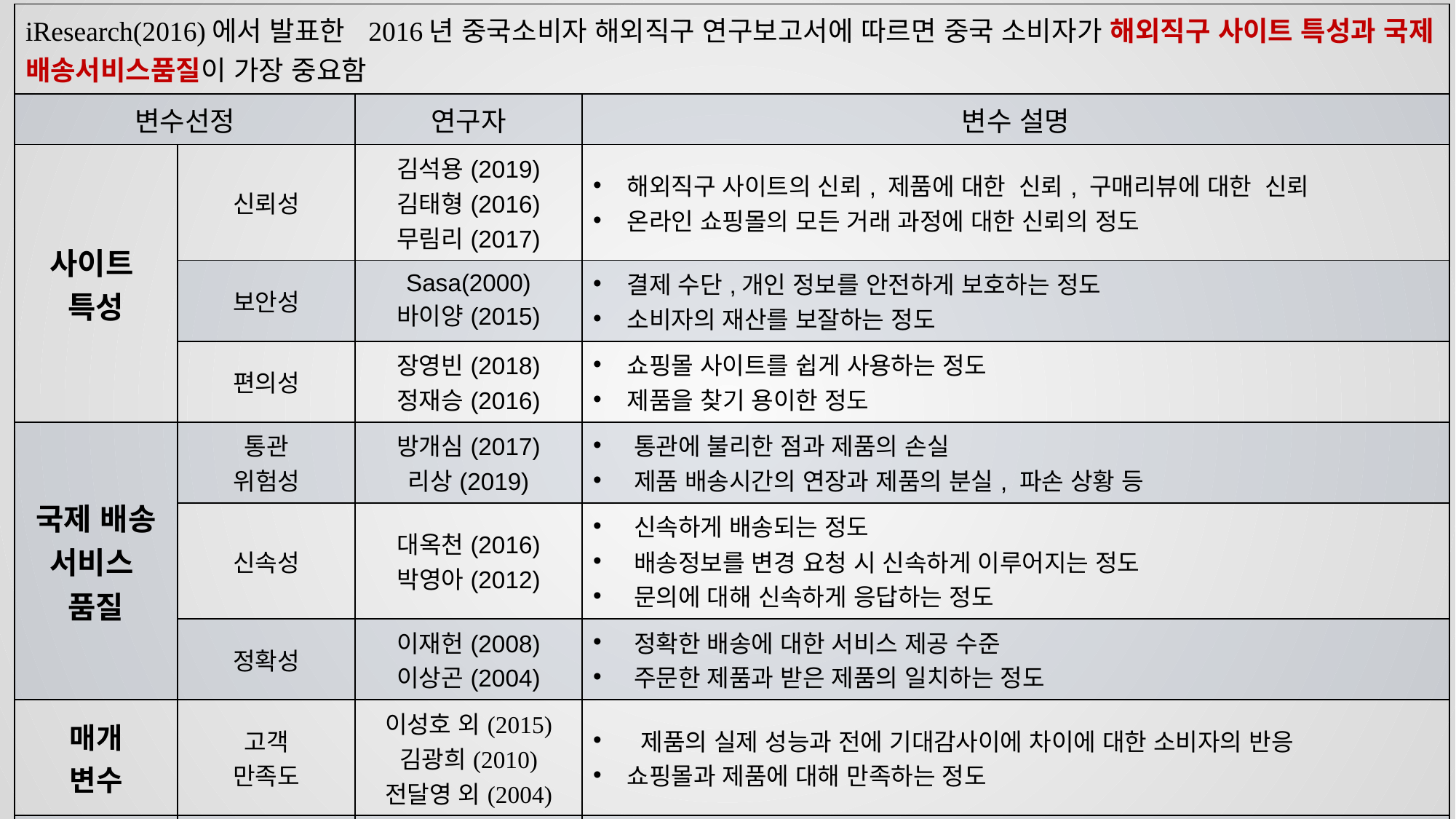

| iResearch(2016)에서 발표한 2016년 중국소비자 해외직구 연구보고서에 따르면 중국 소비자가 해외직구 사이트 특성과 국제 배송서비스품질이 가장 중요함 |  | iResearch(2016) |  |
| --- | --- | --- | --- |
| 변수선정 |  | 연구자 | 변수 설명 |
| 사이트 특성 | 신뢰성 | 김석용(2019) 김태형(2016) 무림리(2017) | 해외직구 사이트의 신뢰, 제품에 대한 신뢰, 구매리뷰에 대한 신뢰 온라인 쇼핑몰의 모든 거래 과정에 대한 신뢰의 정도 |
|  | 보안성 | Sasa(2000) 바이양(2015) | 결제 수단,개인 정보를 안전하게 보호하는 정도 소비자의 재산를 보잘하는 정도 |
|  | 편의성 | 장영빈(2018) 정재승(2016) | 쇼핑몰 사이트를 쉽게 사용하는 정도 제품을 찾기 용이한 정도 |
| 국제 배송 서비스 품질 | 통관 위험성 | 방개심(2017) 리상(2019) | 통관에 불리한 점과 제품의 손실 제품 배송시간의 연장과 제품의 분실, 파손 상황 등 |
|  | 신속성 | 대옥천(2016) 박영아(2012) | 신속하게 배송되는 정도 배송정보를 변경 요청 시 신속하게 이루어지는 정도 문의에 대해 신속하게 응답하는 정도 |
|  | 정확성 | 이재헌(2008) 이상곤(2004) | 정확한 배송에 대한 서비스 제공 수준 주문한 제품과 받은 제품의 일치하는 정도 |
| 매개 변수 | 고객 만족도 | 이성호 외(2015) 김광희(2010) 전달영 외(2004) | 제품의 실제 성능과 전에 기대감사이에 차이에 대한 소비자의 반응 쇼핑몰과 제품에 대해 만족하는 정도 |
| 종속 변수 | 재구매 의도 | 조홍연(2011) 화순자(2016) 이미경(2004) | 소비자가 제품을 재 구입하거나 서비스를 재사용할 주관적인 확률이나 가능성 제품이나 서비스를 다시 이용하고자 하는 의도 |